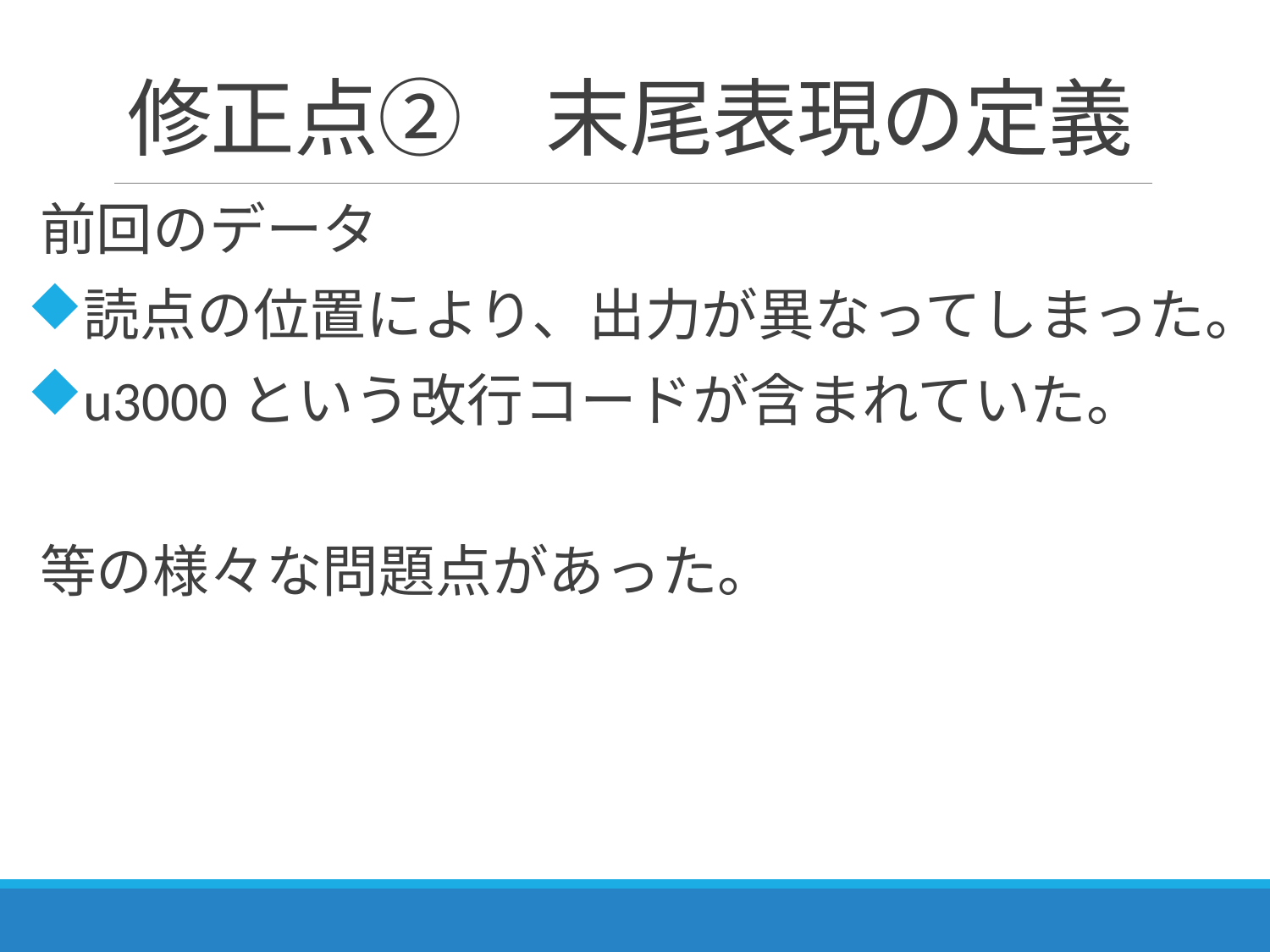

# 修正点②　末尾表現の定義
前回のデータ
読点の位置により、出力が異なってしまった。
u3000という改行コードが含まれていた。

等の様々な問題点があった。